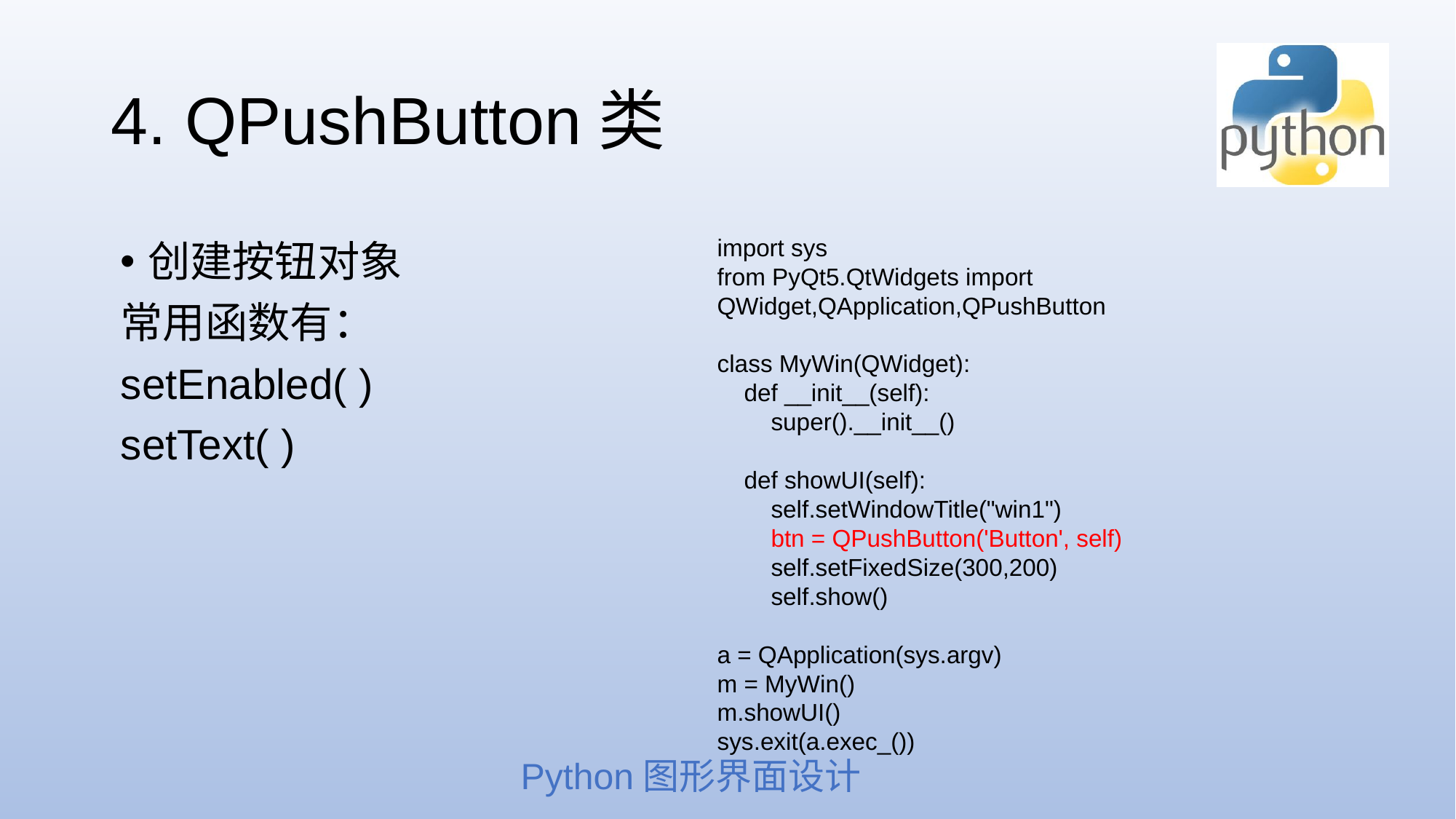

# 4. QPushButton类
import sys
from PyQt5.QtWidgets import QWidget,QApplication,QPushButton

class MyWin(QWidget):
    def __init__(self):
        super().__init__()

    def showUI(self):
        self.setWindowTitle("win1")
        btn = QPushButton('Button', self)
        self.setFixedSize(300,200)
        self.show()

a = QApplication(sys.argv)
m = MyWin()
m.showUI()
sys.exit(a.exec_())
创建按钮对象
常用函数有：
setEnabled( )
setText( )